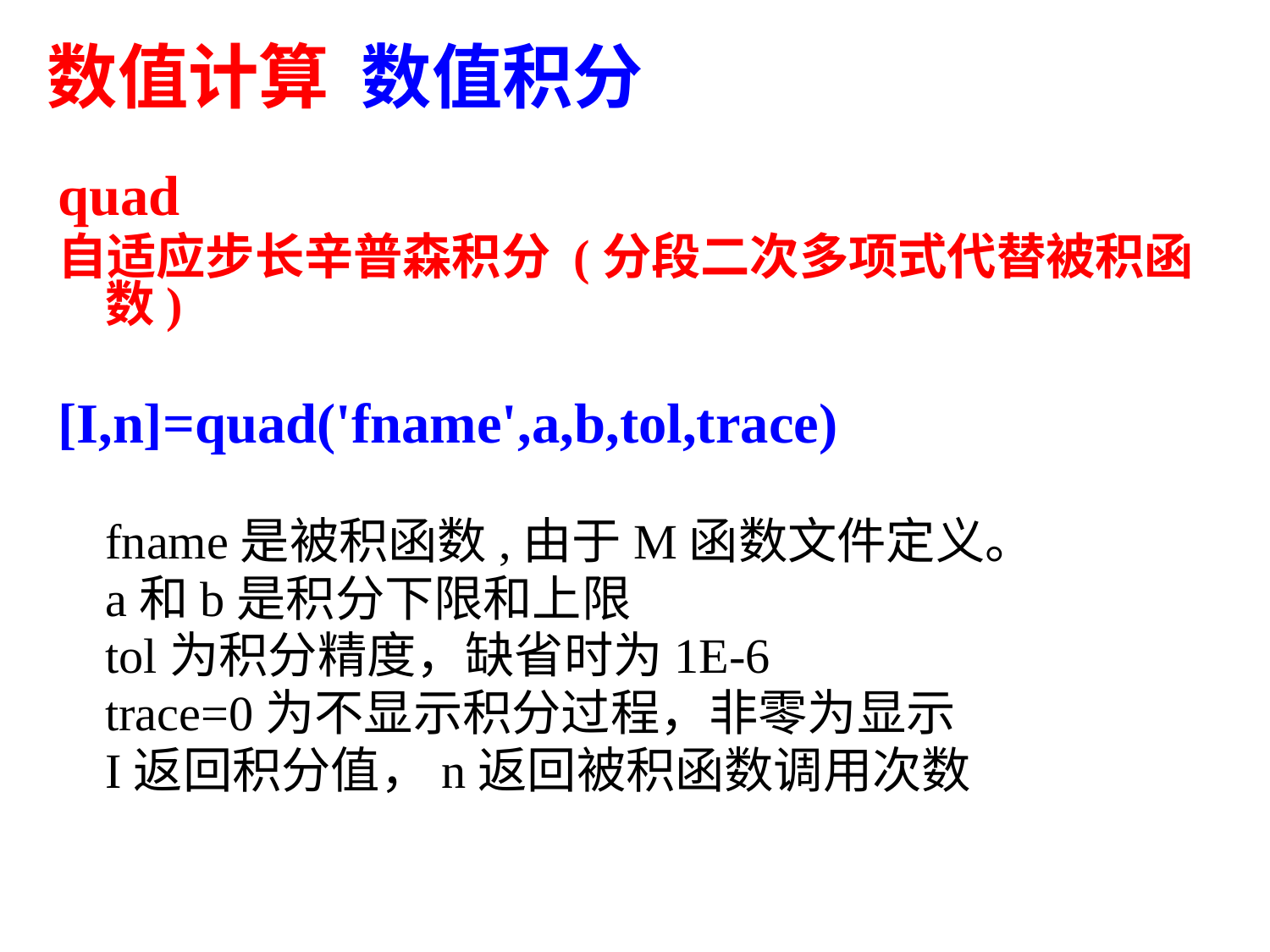

数值计算  数值积分
quad
自适应步长辛普森积分 (分段二次多项式代替被积函数)

[I,n]=quad('fname',a,b,tol,trace)

	fname是被积函数,由于M函数文件定义。
	a和b是积分下限和上限
	tol为积分精度，缺省时为1E-6
	trace=0为不显示积分过程，非零为显示
	I返回积分值，n返回被积函数调用次数
58